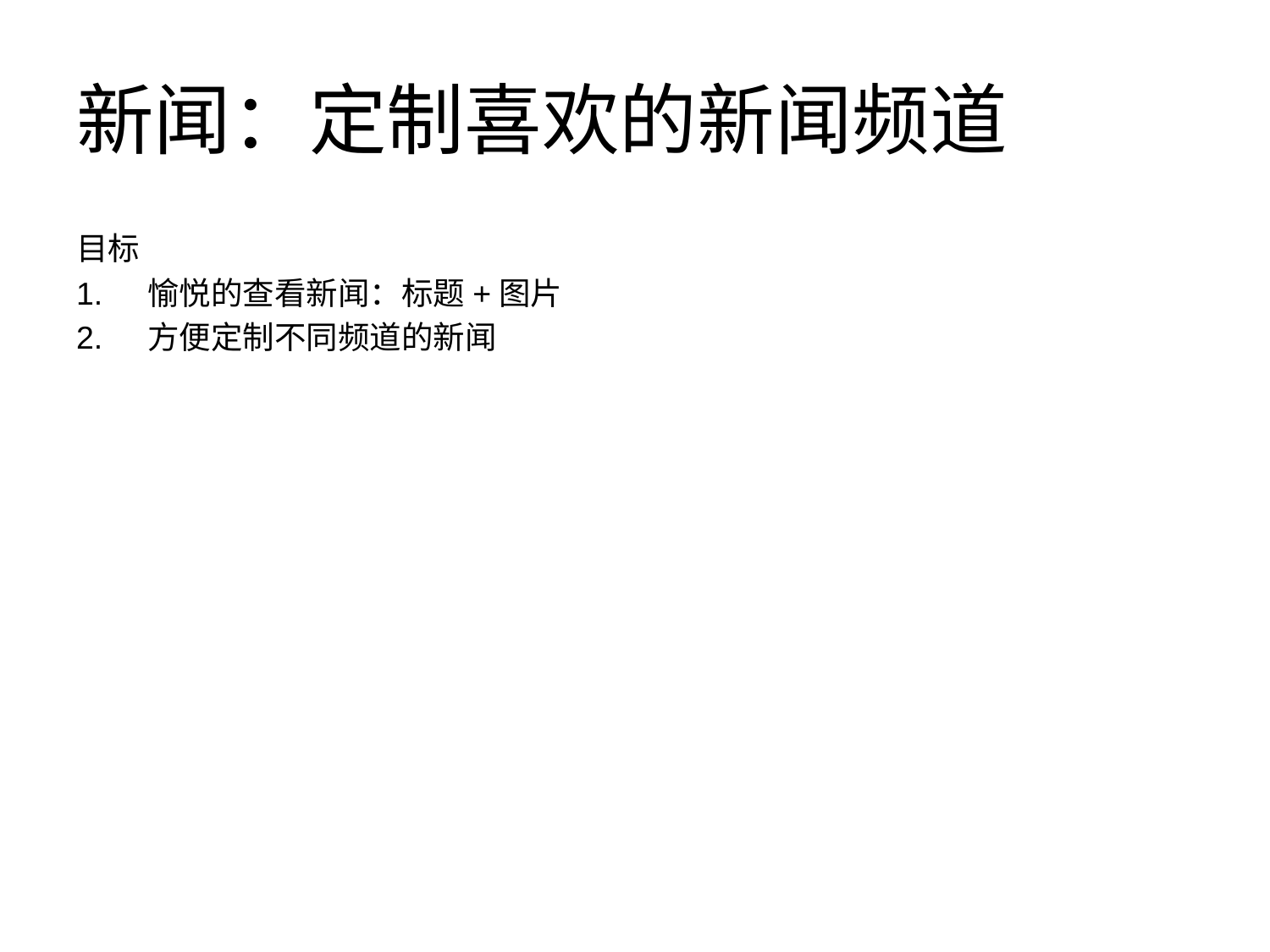

# 新闻：定制喜欢的新闻频道
目标
愉悦的查看新闻：标题+图片
方便定制不同频道的新闻